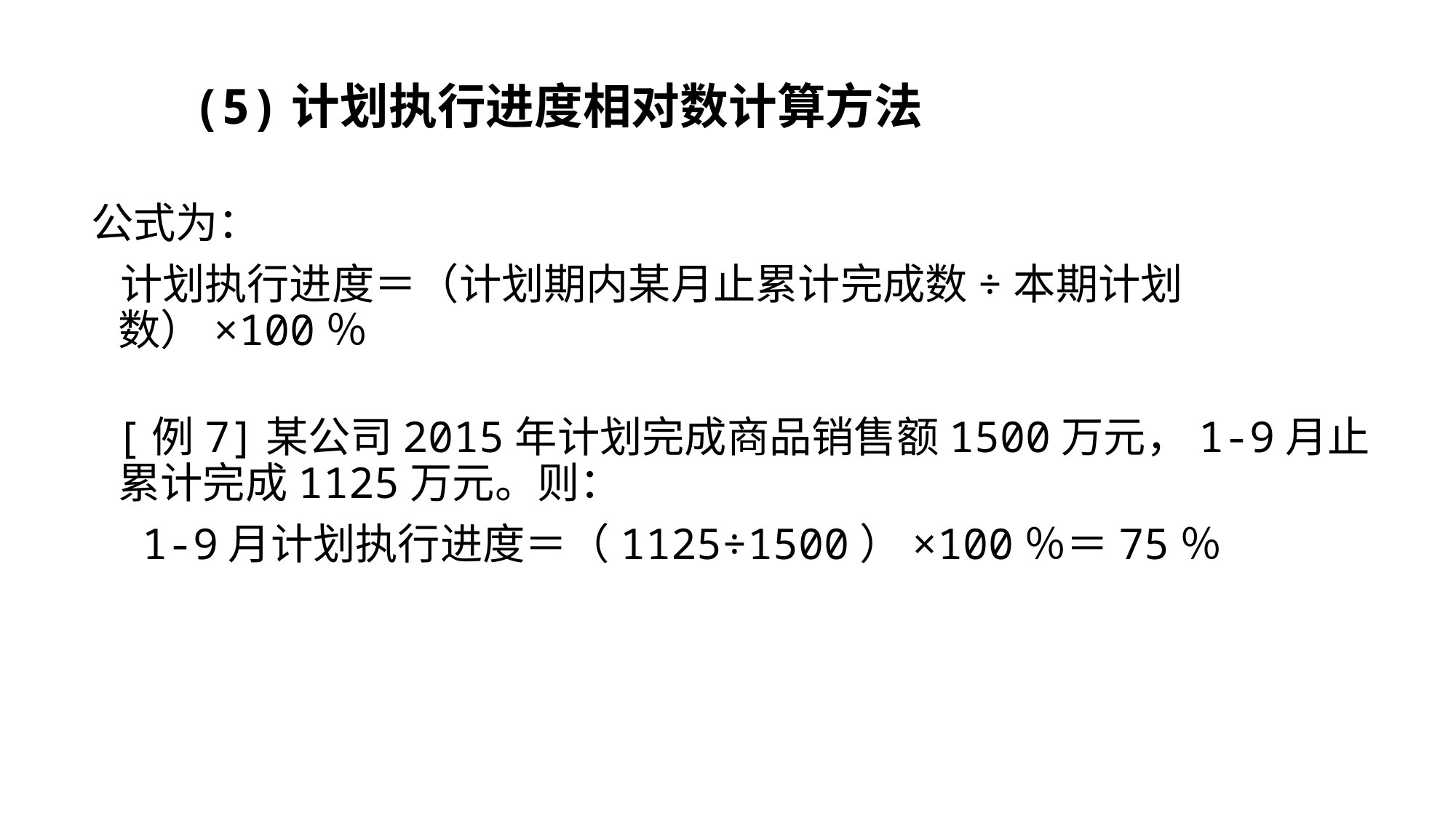

# (5)计划执行进度相对数计算方法
公式为：
  计划执行进度＝（计划期内某月止累计完成数÷本期计划数）×100％
 [例7]某公司2015年计划完成商品销售额1500万元，1-9月止累计完成1125万元。则：
  1-9月计划执行进度＝（1125÷1500）×100％＝75％